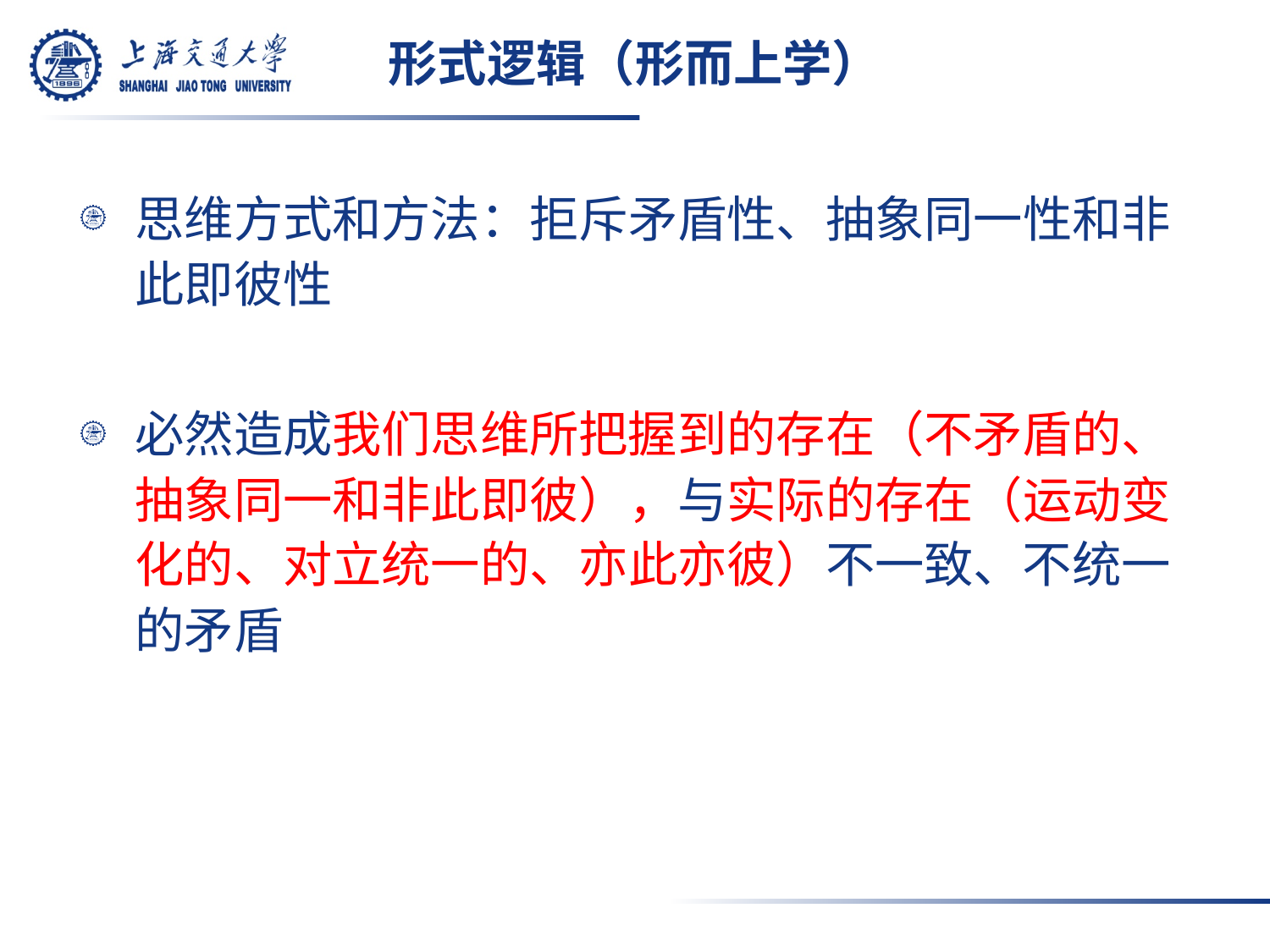

# 形式逻辑（形而上学）
思维方式和方法：拒斥矛盾性、抽象同一性和非此即彼性

必然造成我们思维所把握到的存在（不矛盾的、抽象同一和非此即彼），与实际的存在（运动变化的、对立统一的、亦此亦彼）不一致、不统一的矛盾